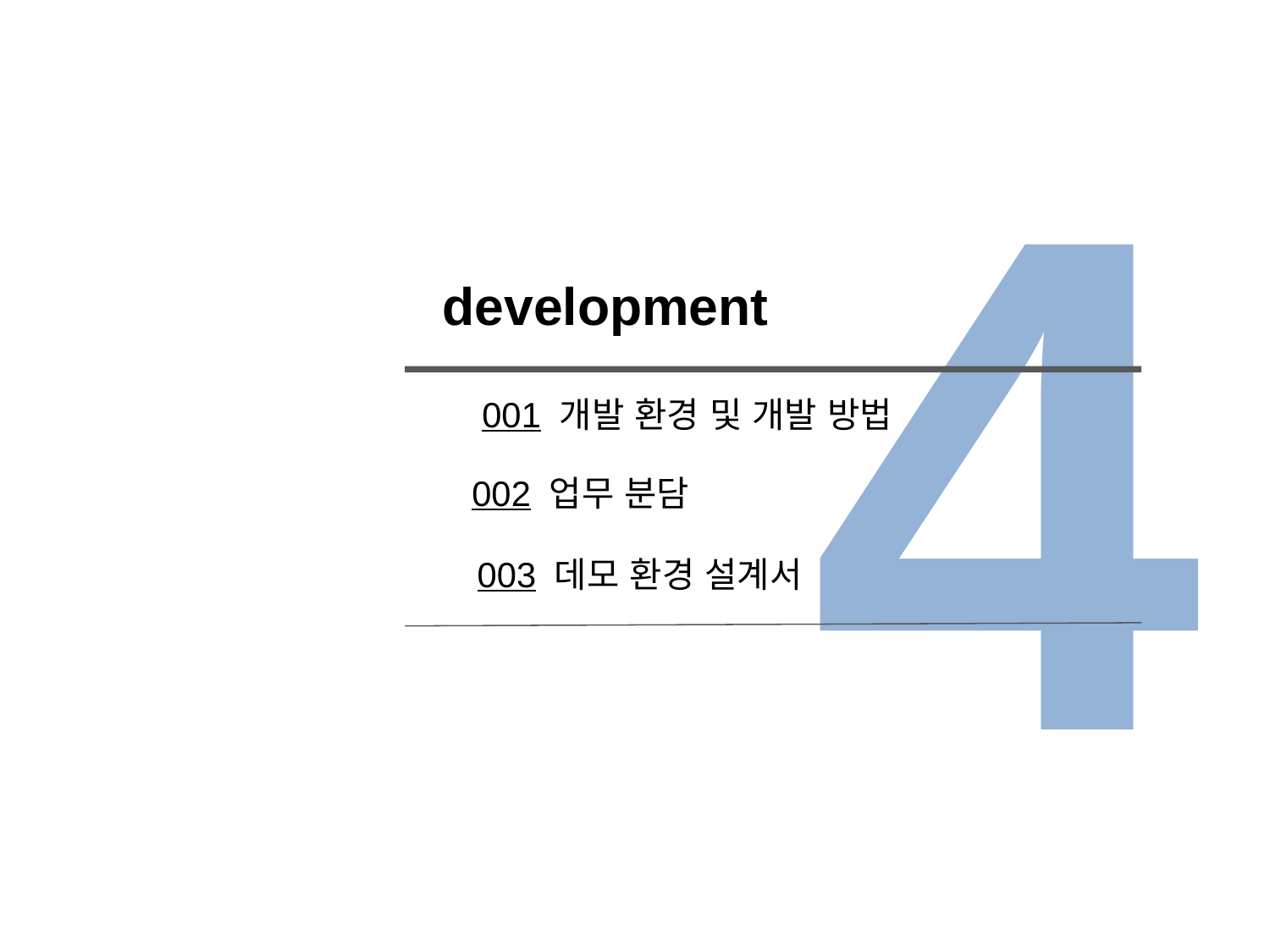

4
development

001 개발 환경 및 개발 방법
002 업무 분담
003 데모 환경 설계서